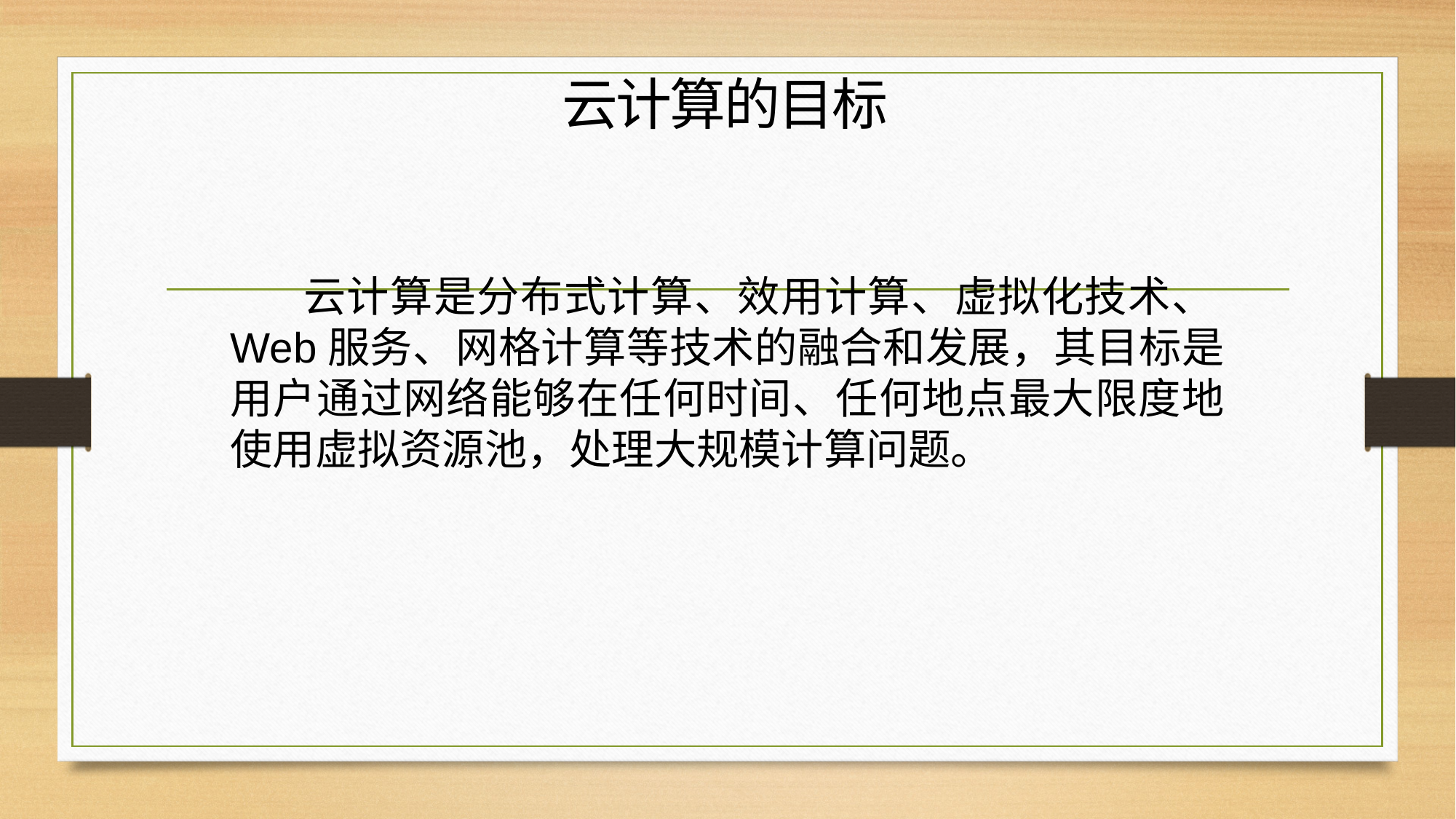

云计算的目标
云计算是分布式计算、效用计算、虚拟化技术、Web服务、网格计算等技术的融合和发展，其目标是用户通过网络能够在任何时间、任何地点最大限度地使用虚拟资源池，处理大规模计算问题。